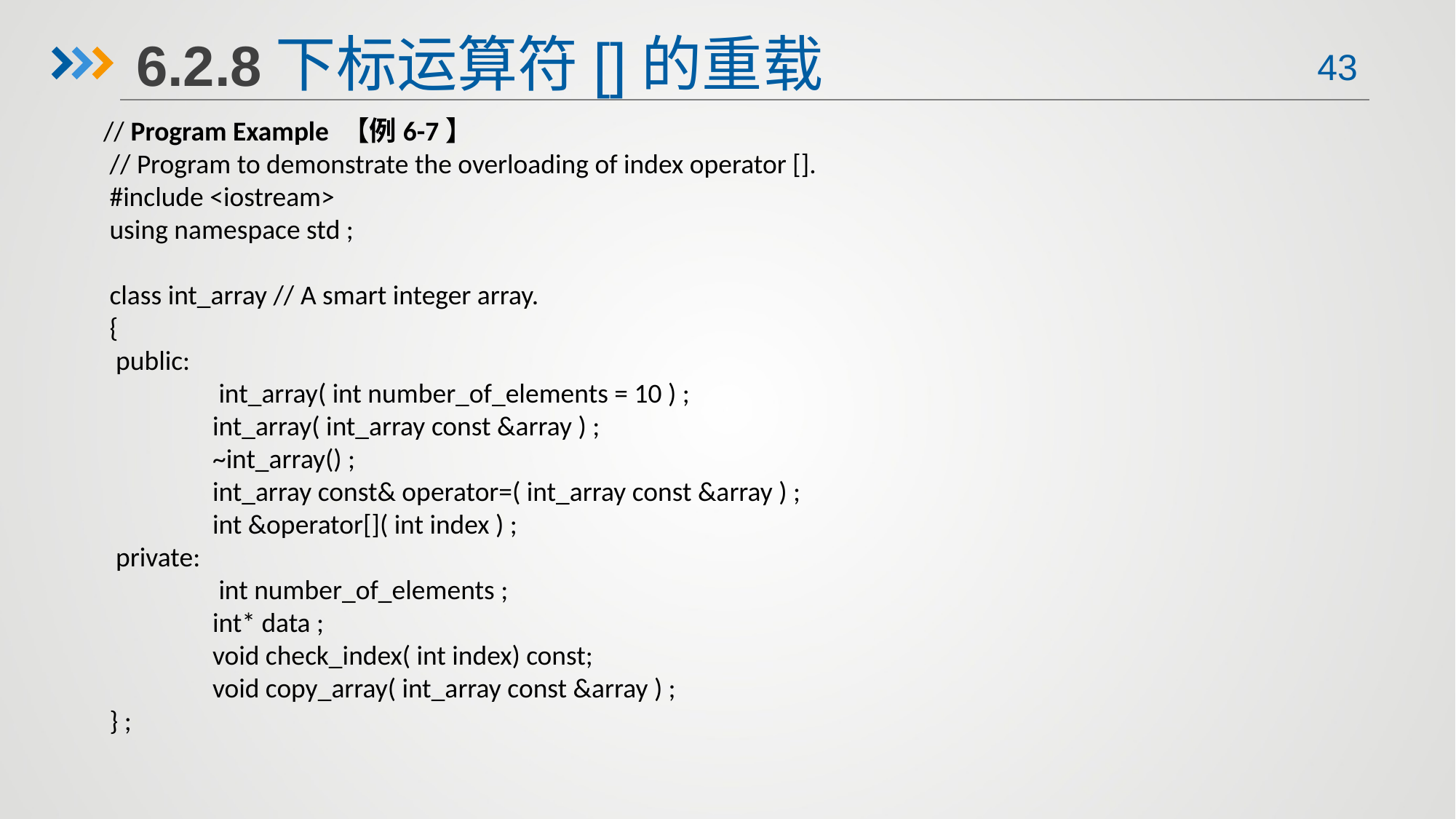

6.2.8下标运算符[]的重载
// Program Example 【例6-7】
 // Program to demonstrate the overloading of index operator [].
 #include <iostream>
 using namespace std ;

 class int_array // A smart integer array.
 {
  public:
    	 int_array( int number_of_elements = 10 ) ;
   	int_array( int_array const &array ) ;
   	~int_array() ;
   	int_array const& operator=( int_array const &array ) ;
   	int &operator[]( int index ) ;
  private:
  	 int number_of_elements ;
   	int* data ;
   	void check_index( int index) const;
   	void copy_array( int_array const &array ) ;
 } ;